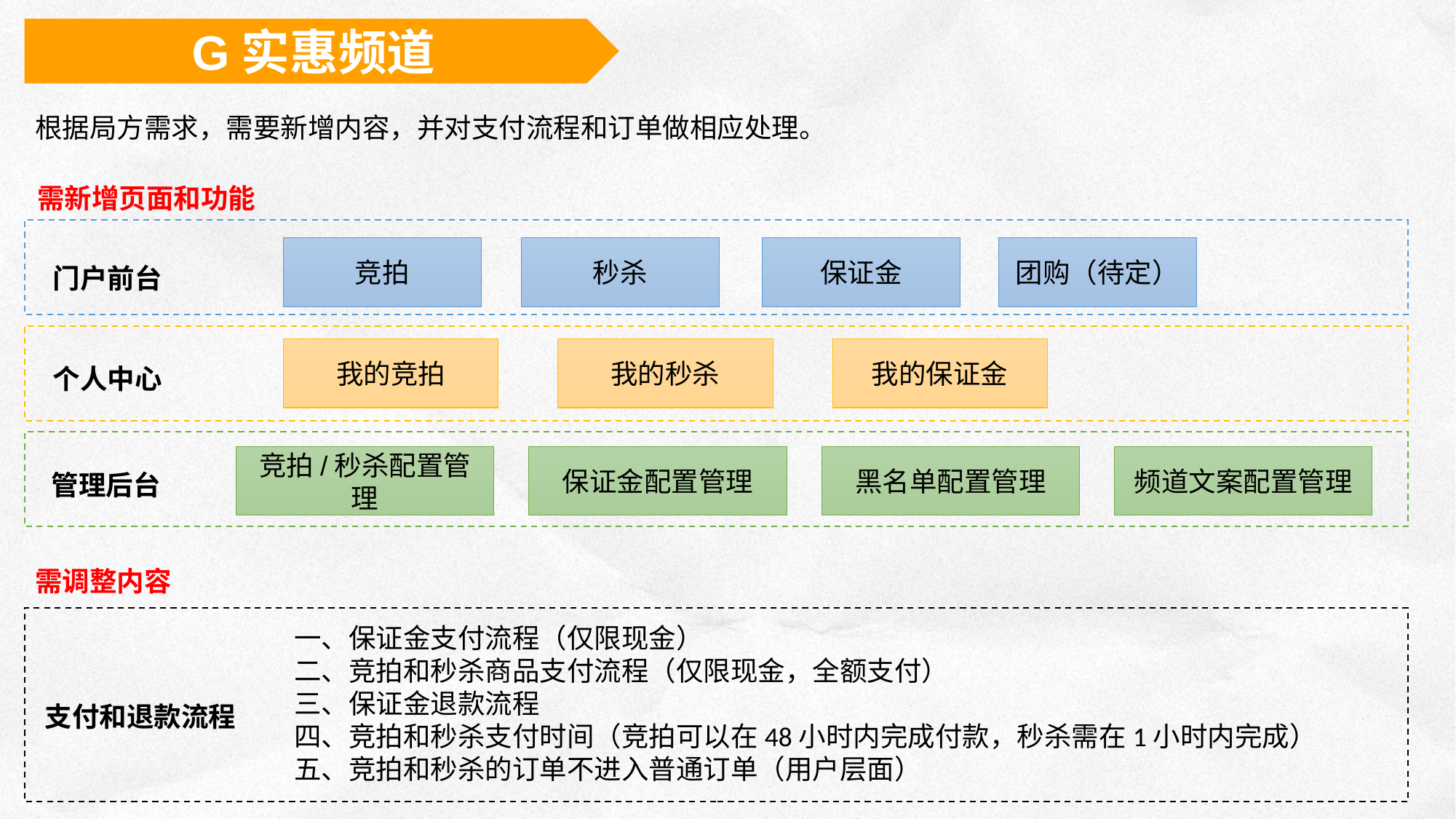

G实惠频道
根据局方需求，需要新增内容，并对支付流程和订单做相应处理。
需新增页面和功能

竞拍
秒杀
保证金
团购（待定）
门户前台

我的竞拍
我的秒杀
我的保证金
个人中心

竞拍/秒杀配置管理
保证金配置管理
黑名单配置管理
频道文案配置管理
管理后台
需调整内容

一、保证金支付流程（仅限现金）
二、竞拍和秒杀商品支付流程（仅限现金，全额支付）
三、保证金退款流程
四、竞拍和秒杀支付时间（竞拍可以在48小时内完成付款，秒杀需在1小时内完成）
五、竞拍和秒杀的订单不进入普通订单（用户层面）
支付和退款流程